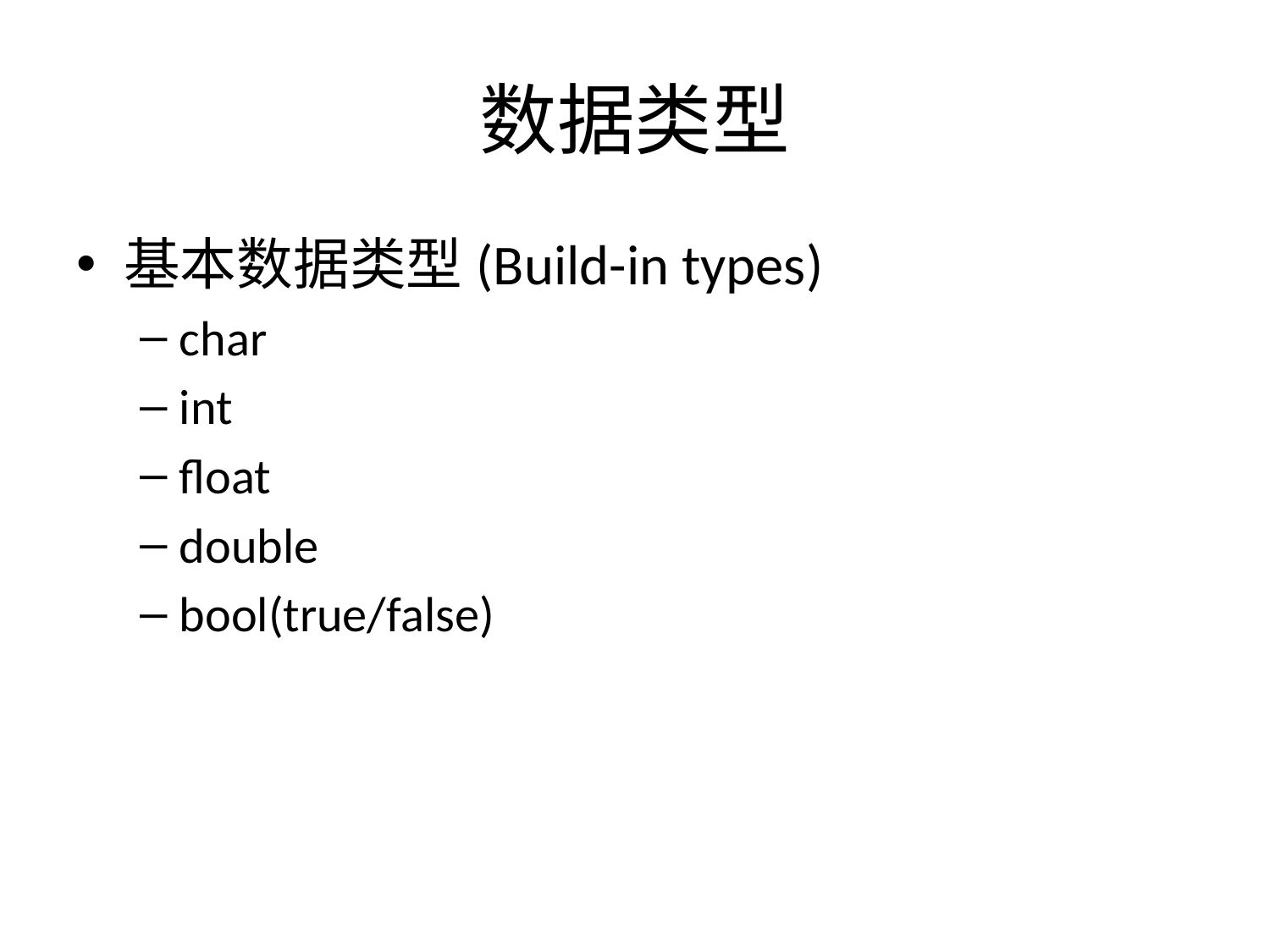

# 数据类型
基本数据类型(Build-in types)
char
int
float
double
bool(true/false)